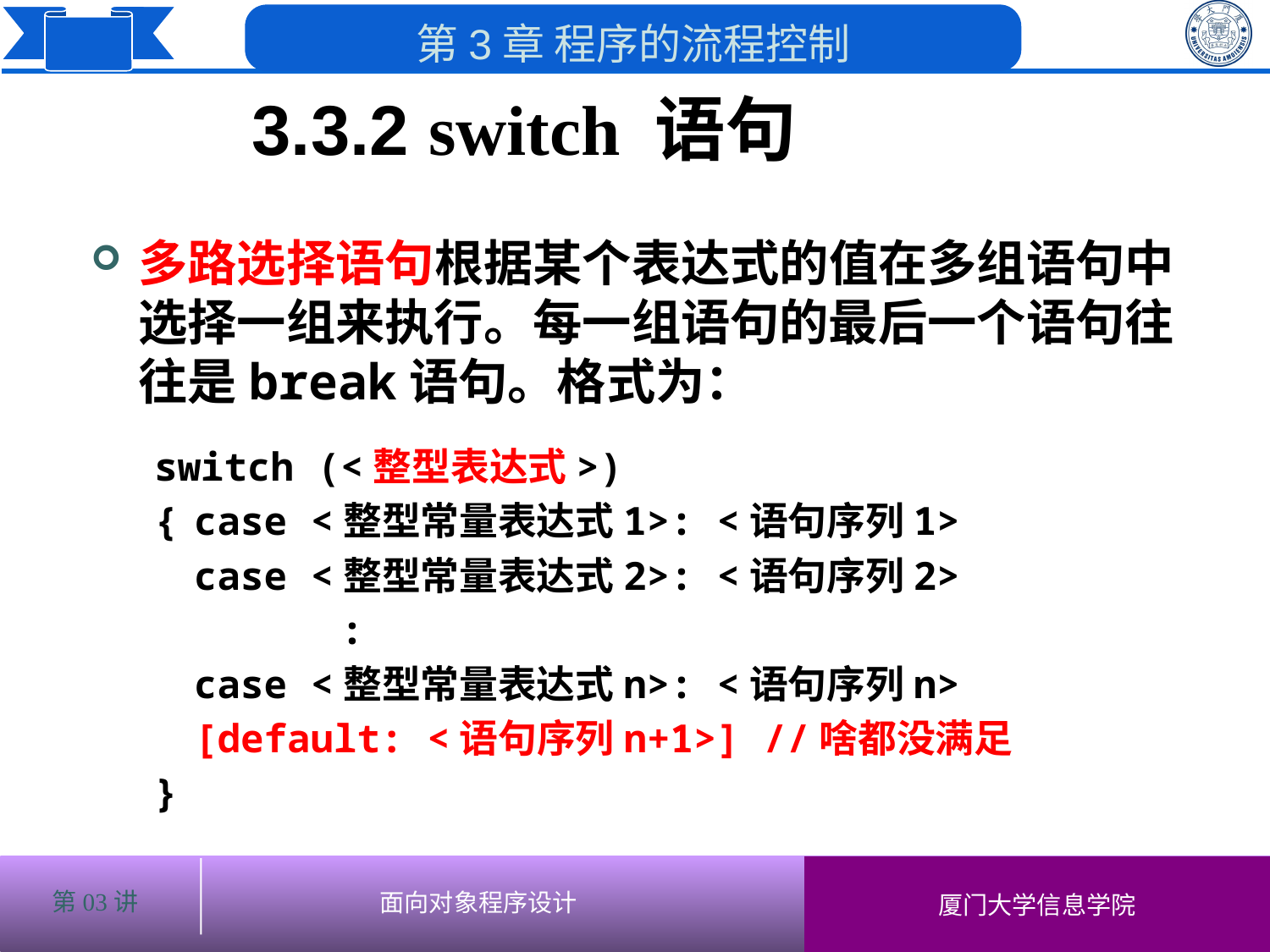

# 3.3.2 switch 语句
多路选择语句根据某个表达式的值在多组语句中选择一组来执行。每一组语句的最后一个语句往往是break语句。格式为：

switch (<整型表达式>)
{	case <整型常量表达式1>: <语句序列1>
	case <整型常量表达式2>: <语句序列2>
        :
	case <整型常量表达式n>: <语句序列n>
	[default: <语句序列n+1>] //啥都没满足
}

17